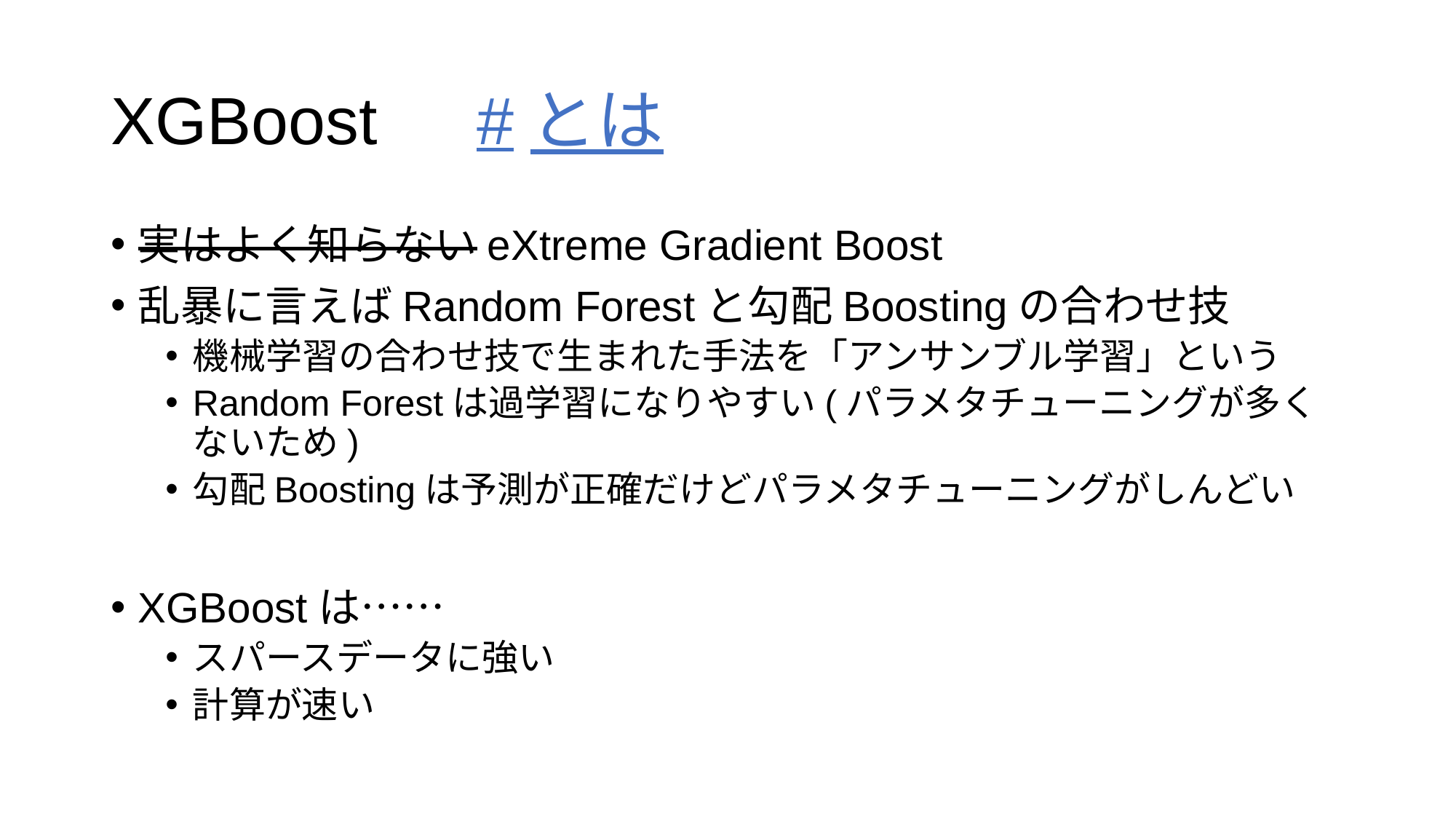

# XGBoost　#とは
実はよく知らないeXtreme Gradient Boost
乱暴に言えばRandom Forestと勾配Boostingの合わせ技
機械学習の合わせ技で生まれた手法を「アンサンブル学習」という
Random Forestは過学習になりやすい(パラメタチューニングが多くないため)
勾配Boostingは予測が正確だけどパラメタチューニングがしんどい

XGBoostは……
スパースデータに強い
計算が速い